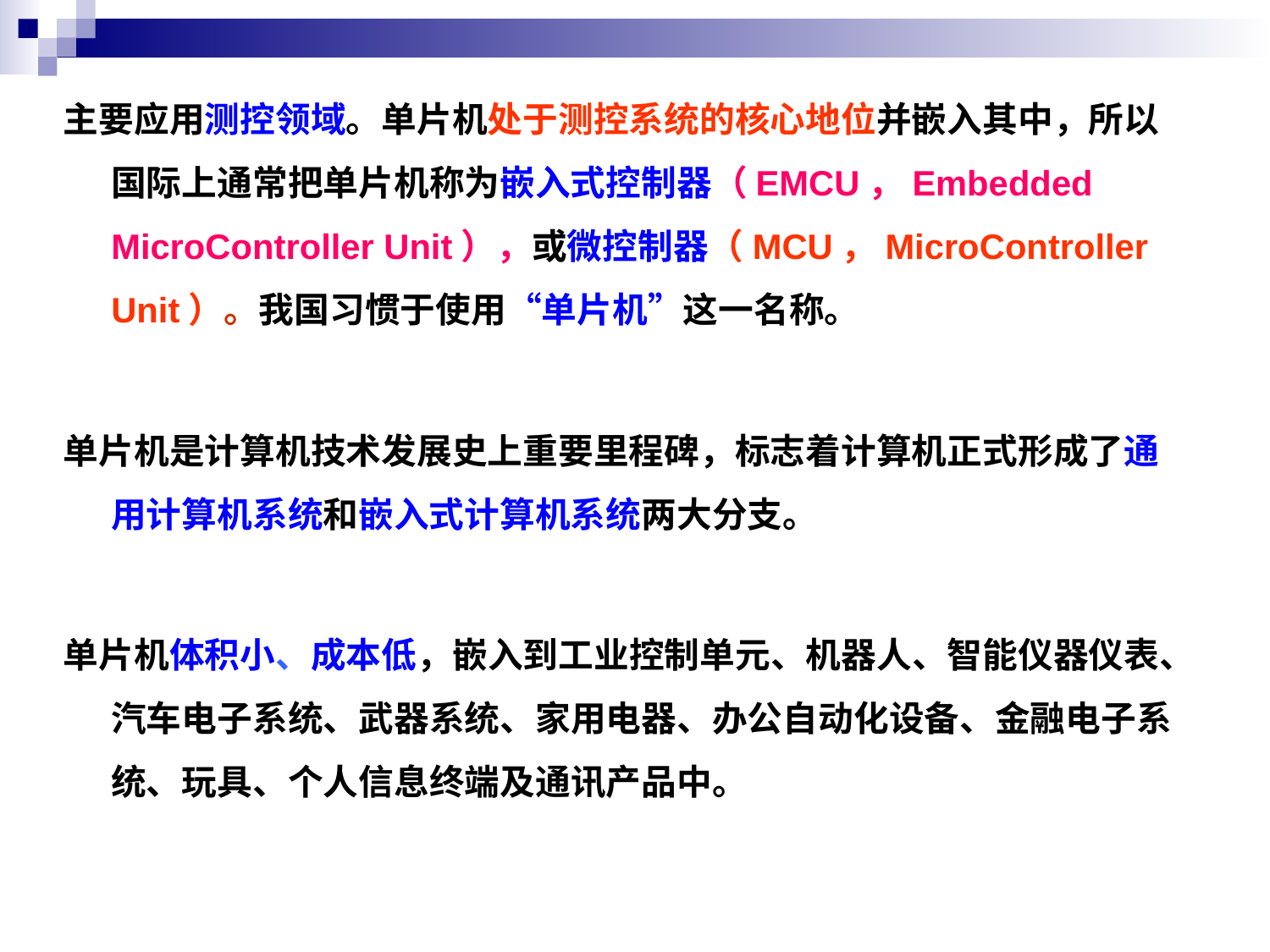

主要应用测控领域。单片机处于测控系统的核心地位并嵌入其中，所以国际上通常把单片机称为嵌入式控制器（EMCU，Embedded MicroController Unit），或微控制器（MCU，MicroController Unit）。我国习惯于使用“单片机”这一名称。

单片机是计算机技术发展史上重要里程碑，标志着计算机正式形成了通用计算机系统和嵌入式计算机系统两大分支。

单片机体积小、成本低，嵌入到工业控制单元、机器人、智能仪器仪表、汽车电子系统、武器系统、家用电器、办公自动化设备、金融电子系统、玩具、个人信息终端及通讯产品中。
4